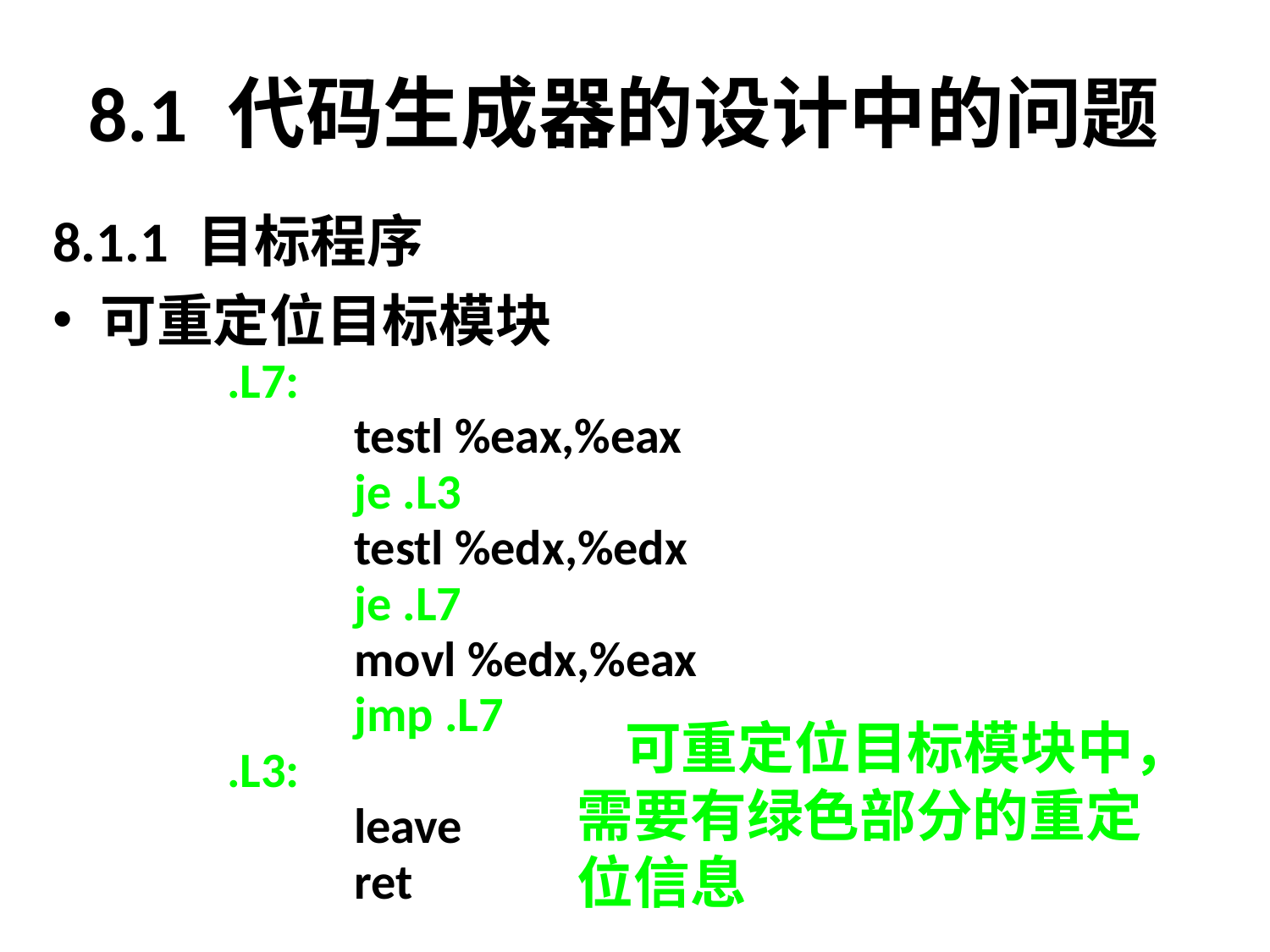

# 8.1 代码生成器的设计中的问题
8.1.1 目标程序
可重定位目标模块
		.L7:
			testl %eax,%eax
			je .L3
			testl %edx,%edx
			je .L7
			movl %edx,%eax
			jmp .L7
		.L3:
			leave
			ret
	可重定位目标模块中，
需要有绿色部分的重定
位信息